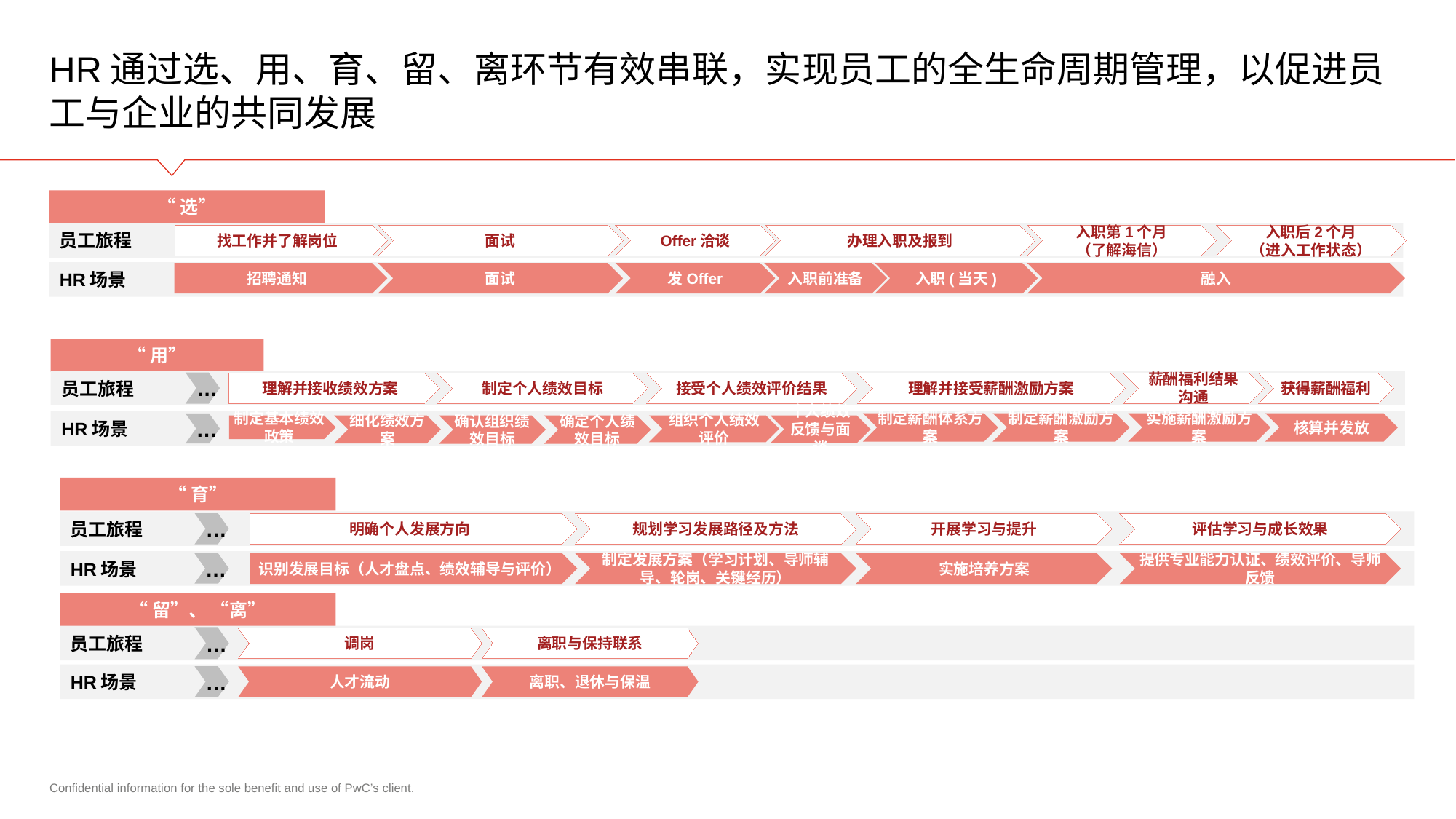

# HR通过选、用、育、留、离环节有效串联，实现员工的全生命周期管理，以促进员工与企业的共同发展
“选”
员工旅程
找工作并了解岗位
面试
Offer洽谈
办理入职及报到
入职第1个月
（了解海信）
入职后2个月
（进入工作状态）
HR场景
招聘通知
面试
发Offer
入职前准备
入职(当天)
融入
“用”
员工旅程
…
理解并接收绩效方案
制定个人绩效目标
接受个人绩效评价结果
理解并接受薪酬激励方案
薪酬福利结果
沟通
获得薪酬福利
HR场景
制定薪酬体系方案
制定薪酬激励方案
实施薪酬激励方案
核算并发放
…
制定基本绩效政策
细化绩效方案
确认组织绩效目标
确定个人绩效目标
个人绩效反馈与面谈
组织个人绩效评价
“育”
员工旅程
…
明确个人发展方向
规划学习发展路径及方法
开展学习与提升
评估学习与成长效果
HR场景
识别发展目标（人才盘点、绩效辅导与评价）
制定发展方案（学习计划、导师辅导、轮岗、关键经历）
实施培养方案
提供专业能力认证、绩效评价、导师反馈
…
“留”、 “离”
员工旅程
…
调岗
离职与保持联系
HR场景
…
人才流动
离职、退休与保温
Confidential information for the sole benefit and use of PwC’s client.